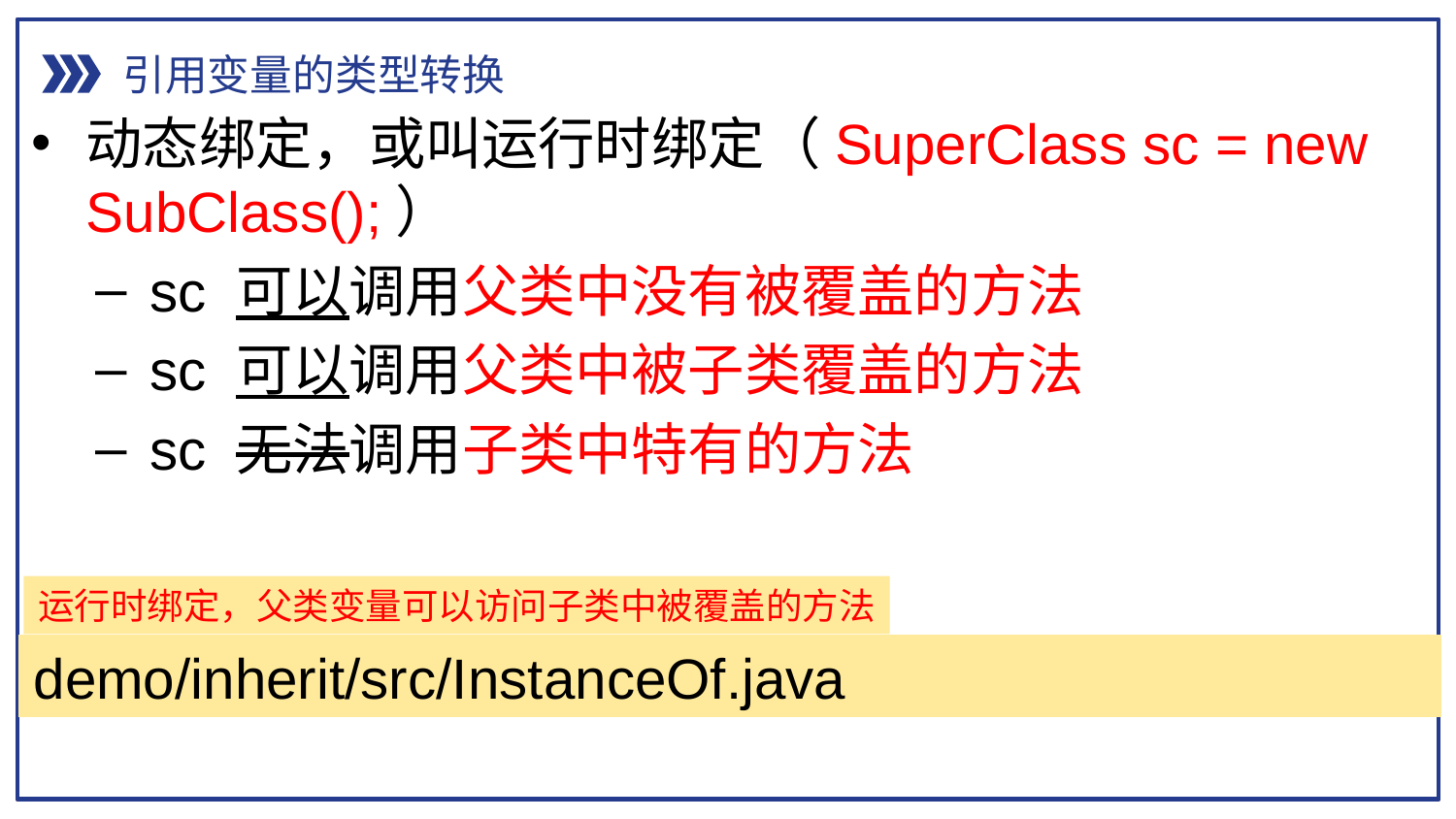

引用变量的类型转换

动态绑定，或叫运行时绑定（SuperClass sc = new SubClass();）
sc 可以调用父类中没有被覆盖的方法
sc 可以调用父类中被子类覆盖的方法
sc 无法调用子类中特有的方法

运行时绑定，父类变量可以访问子类中被覆盖的方法
demo/inherit/src/InstanceOf.java